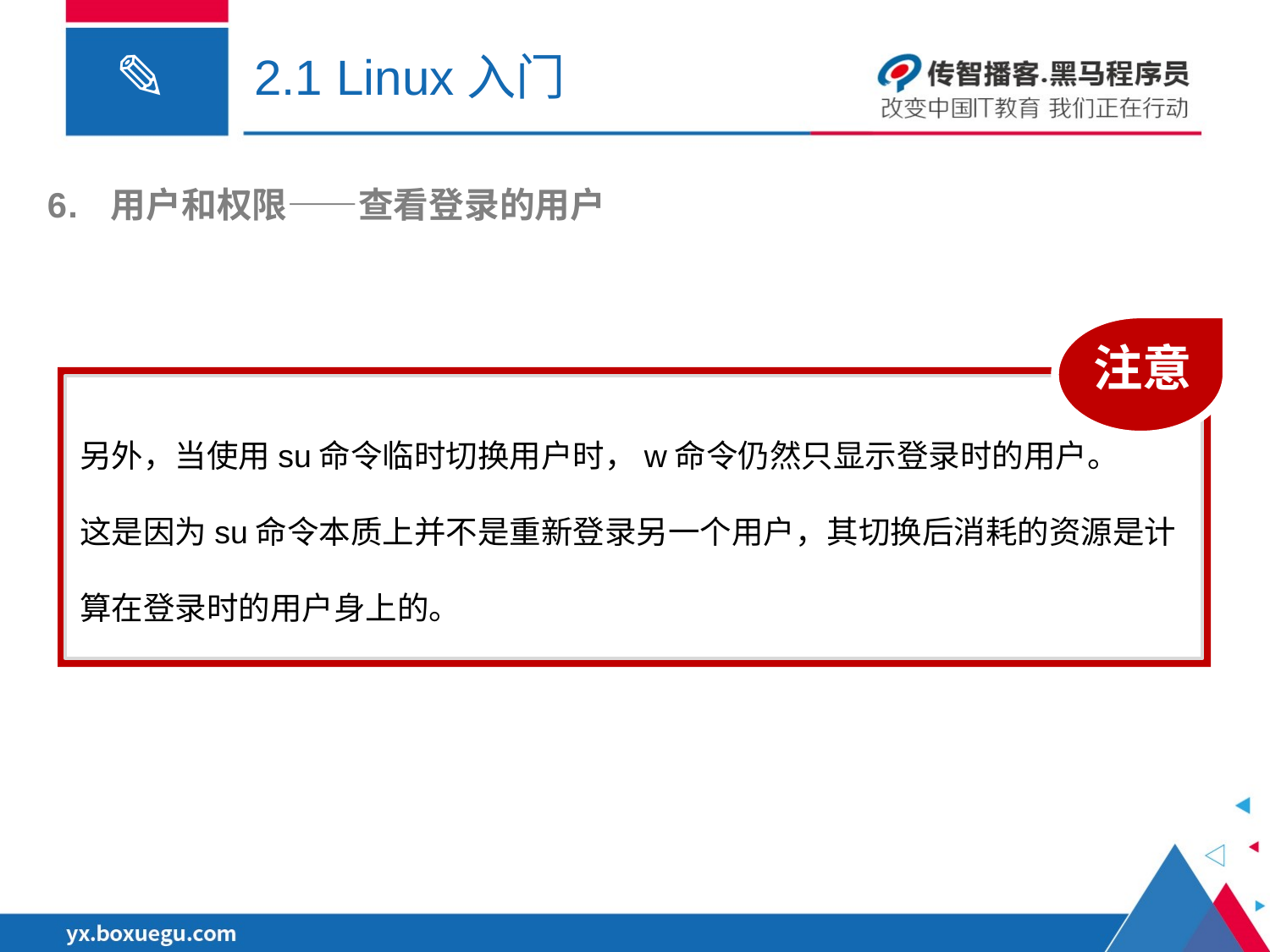

# 2.1 Linux入门
用户和权限——查看登录的用户

注意

另外，当使用su命令临时切换用户时，w命令仍然只显示登录时的用户。
这是因为su命令本质上并不是重新登录另一个用户，其切换后消耗的资源是计算在登录时的用户身上的。